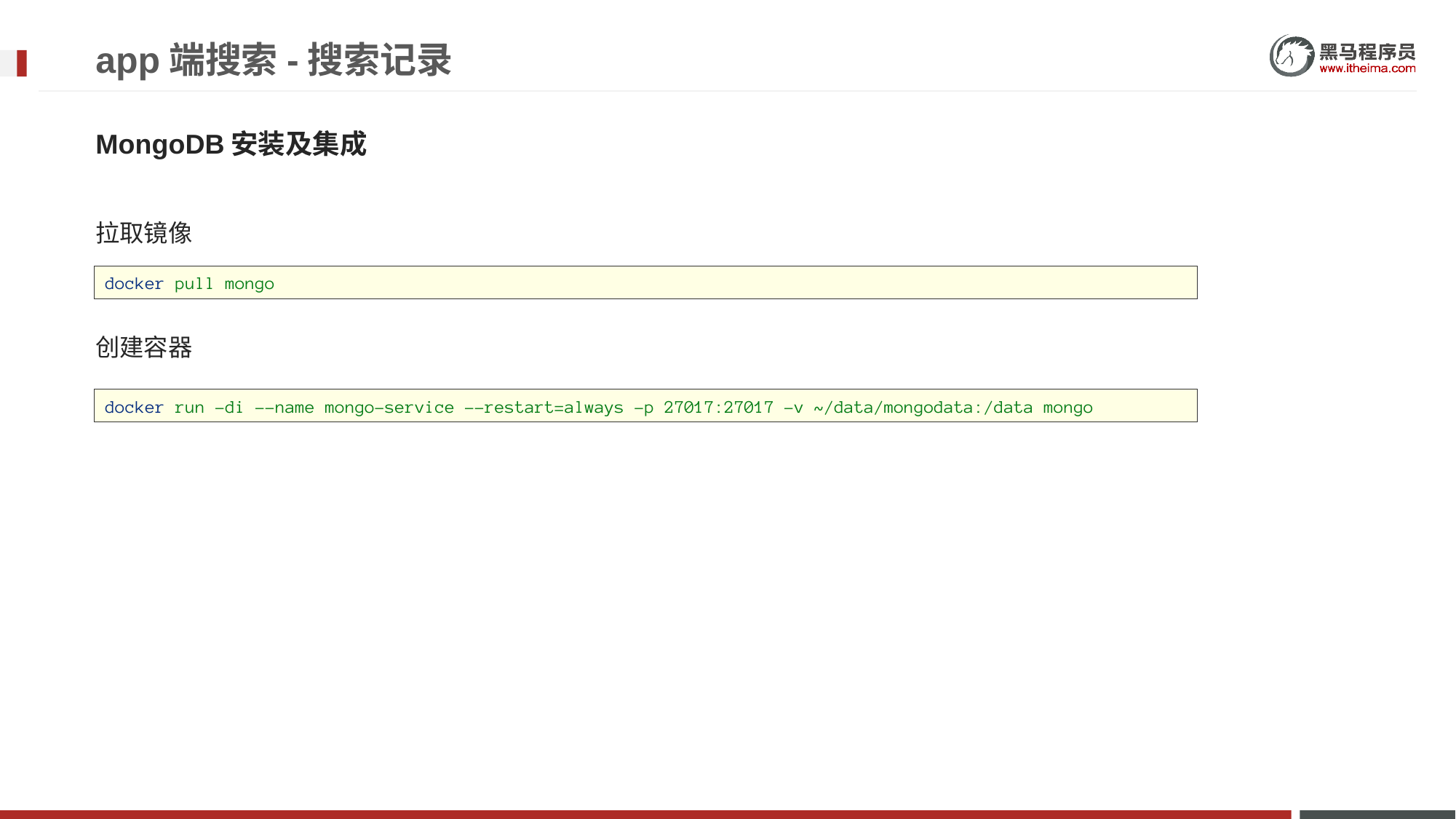

# app端搜索-搜索记录
MongoDB安装及集成
拉取镜像
docker pull mongo
创建容器
docker run -di --name mongo-service --restart=always -p 27017:27017 -v ~/data/mongodata:/data mongo